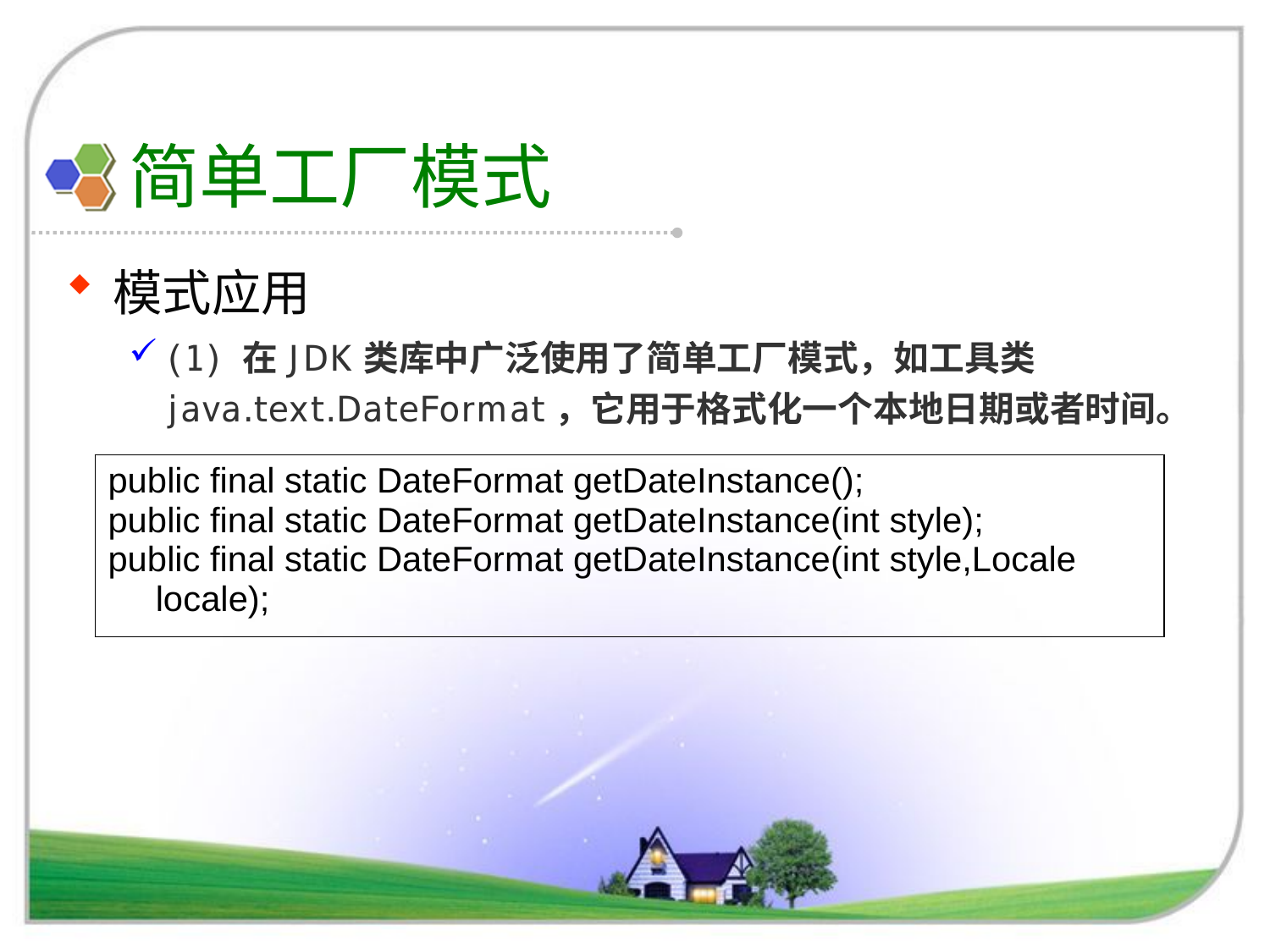

# 简单工厂模式
模式应用
(1) 在JDK类库中广泛使用了简单工厂模式，如工具类java.text.DateFormat，它用于格式化一个本地日期或者时间。
| public final static DateFormat getDateInstance(); public final static DateFormat getDateInstance(int style); public final static DateFormat getDateInstance(int style,Locale locale); |
| --- |